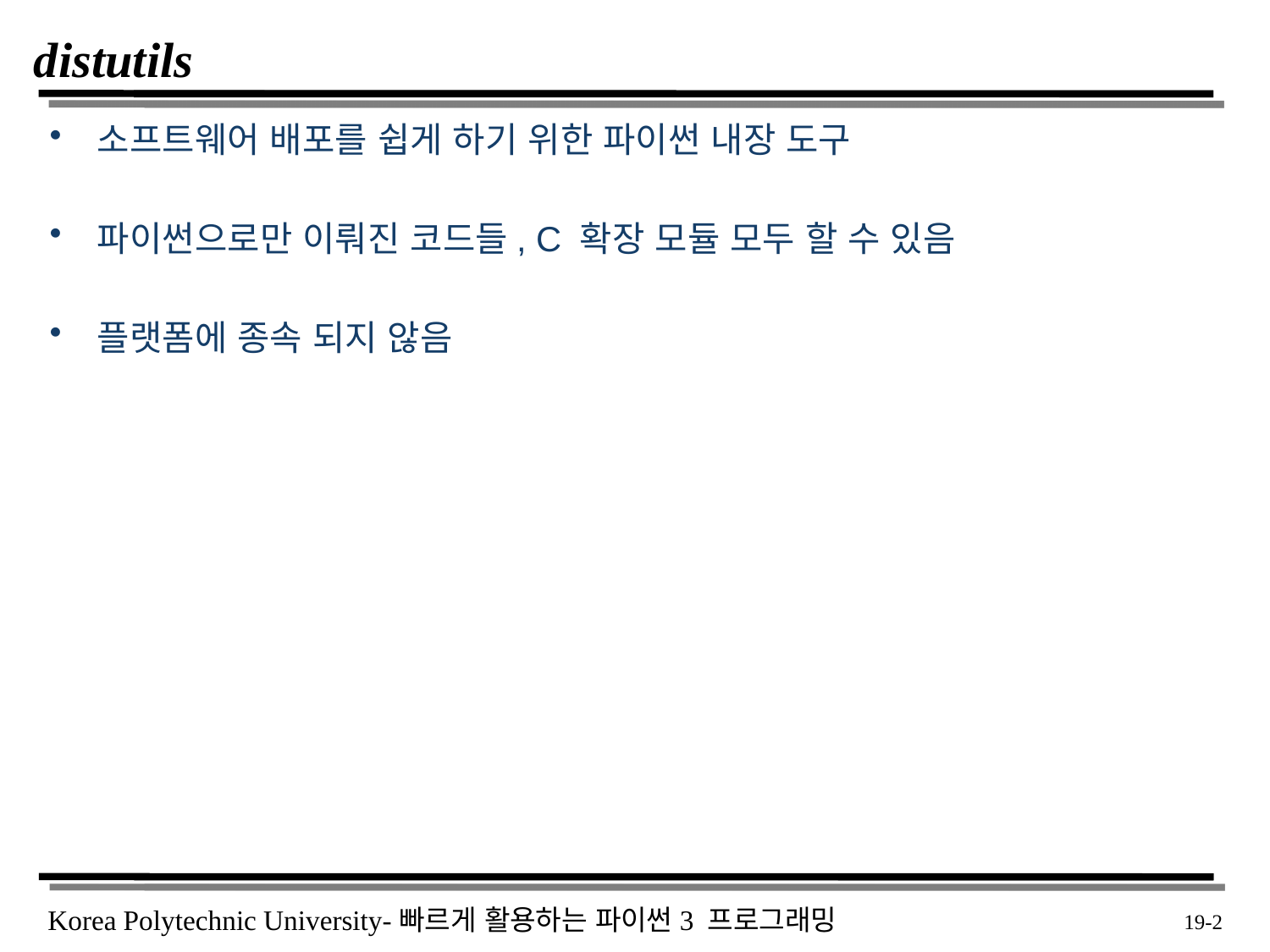

# distutils
소프트웨어 배포를 쉽게 하기 위한 파이썬 내장 도구

파이썬으로만 이뤄진 코드들, C 확장 모듈 모두 할 수 있음

플랫폼에 종속 되지 않음
 19-2